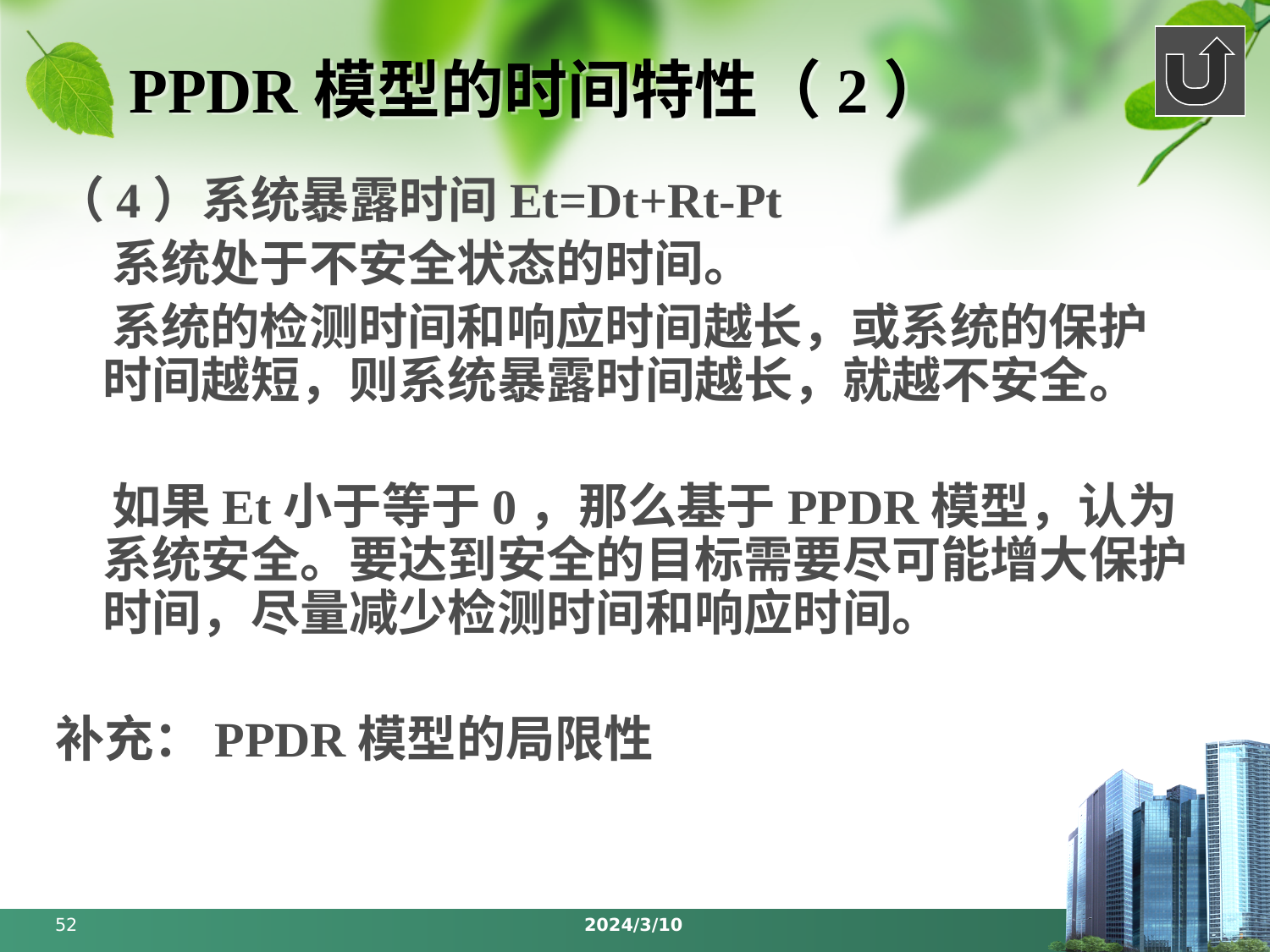

# PPDR模型的时间特性（2）
（4）系统暴露时间Et=Dt+Rt-Pt
    系统处于不安全状态的时间。
    系统的检测时间和响应时间越长，或系统的保护时间越短，则系统暴露时间越长，就越不安全。

    如果Et小于等于0，那么基于PPDR模型，认为系统安全。要达到安全的目标需要尽可能增大保护时间，尽量减少检测时间和响应时间。

补充：PPDR模型的局限性
52
2024/3/10